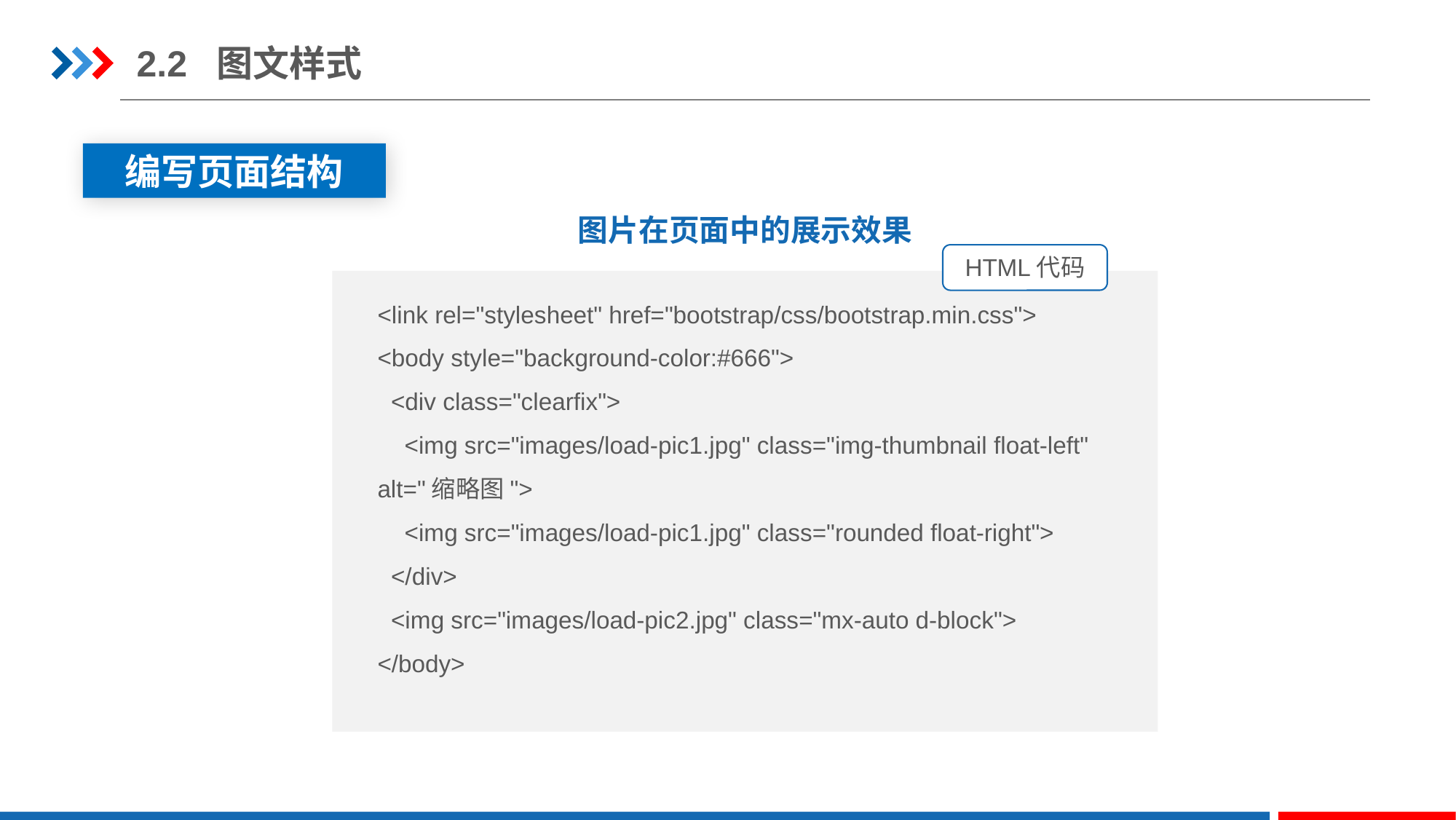

2.2  图文样式
编写页面结构
图片在页面中的展示效果
HTML代码

<link rel="stylesheet" href="bootstrap/css/bootstrap.min.css">
<body style="background-color:#666">
  <div class="clearfix">
    <img src="images/load-pic1.jpg" class="img-thumbnail float-left" alt="缩略图">
    <img src="images/load-pic1.jpg" class="rounded float-right">
  </div>
  <img src="images/load-pic2.jpg" class="mx-auto d-block">
</body>